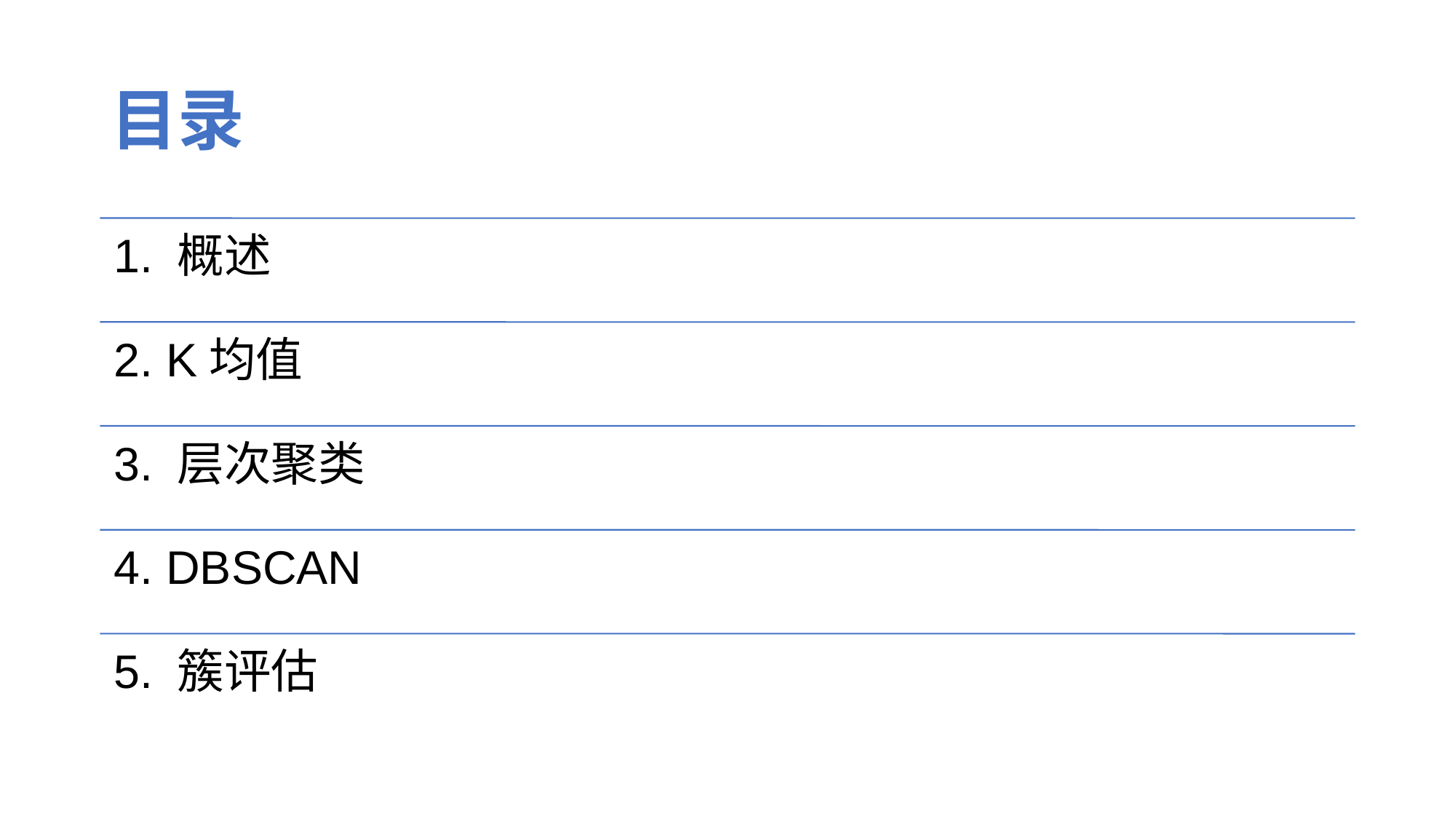

# 目录
1. 概述
2. K均值
3. 层次聚类
4. DBSCAN
5. 簇评估